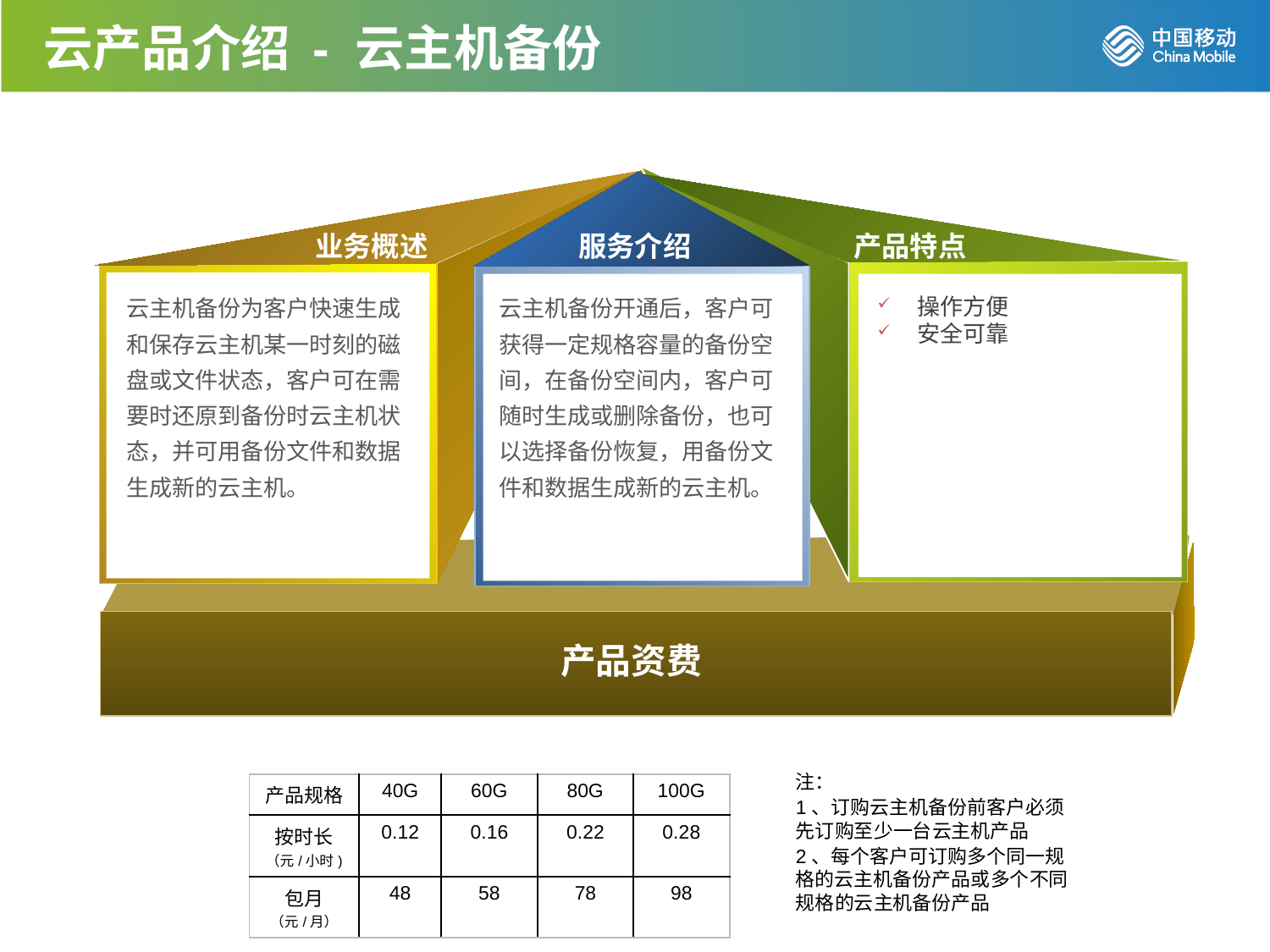

# 云产品介绍 - 云主机备份

业务概述
服务介绍
产品特点
云主机备份为客户快速生成和保存云主机某一时刻的磁盘或文件状态，客户可在需要时还原到备份时云主机状态，并可用备份文件和数据生成新的云主机。
云主机备份开通后，客户可获得一定规格容量的备份空间，在备份空间内，客户可随时生成或删除备份，也可以选择备份恢复，用备份文件和数据生成新的云主机。

PPT模板下载：www.1ppt.com/moban/     行业PPT模板：www.1ppt.com/hangye/
节日PPT模板：www.1ppt.com/jieri/           PPT素材下载：www.1ppt.com/sucai/
PPT背景图片：www.1ppt.com/beijing/      PPT图表下载：www.1ppt.com/tubiao/
优秀PPT下载：www.1ppt.com/xiazai/        PPT教程： www.1ppt.com/powerpoint/
Word教程： www.1ppt.com/word/              Excel教程：www.1ppt.com/excel/
资料下载：www.1ppt.com/ziliao/                PPT课件下载：www.1ppt.com/kejian/
范文下载：www.1ppt.com/fanwen/             试卷下载：www.1ppt.com/shiti/
教案下载：www.1ppt.com/jiaoan/

产品资费
操作方便
安全可靠
注：
1、订购云主机备份前客户必须先订购至少一台云主机产品
2、每个客户可订购多个同一规格的云主机备份产品或多个不同规格的云主机备份产品

| 产品规格 | 40G | 60G | 80G | 100G |
| --- | --- | --- | --- | --- |
| 按时长（元/小时) | 0.12 | 0.16 | 0.22 | 0.28 |
| 包月 （元/月） | 48 | 58 | 78 | 98 |